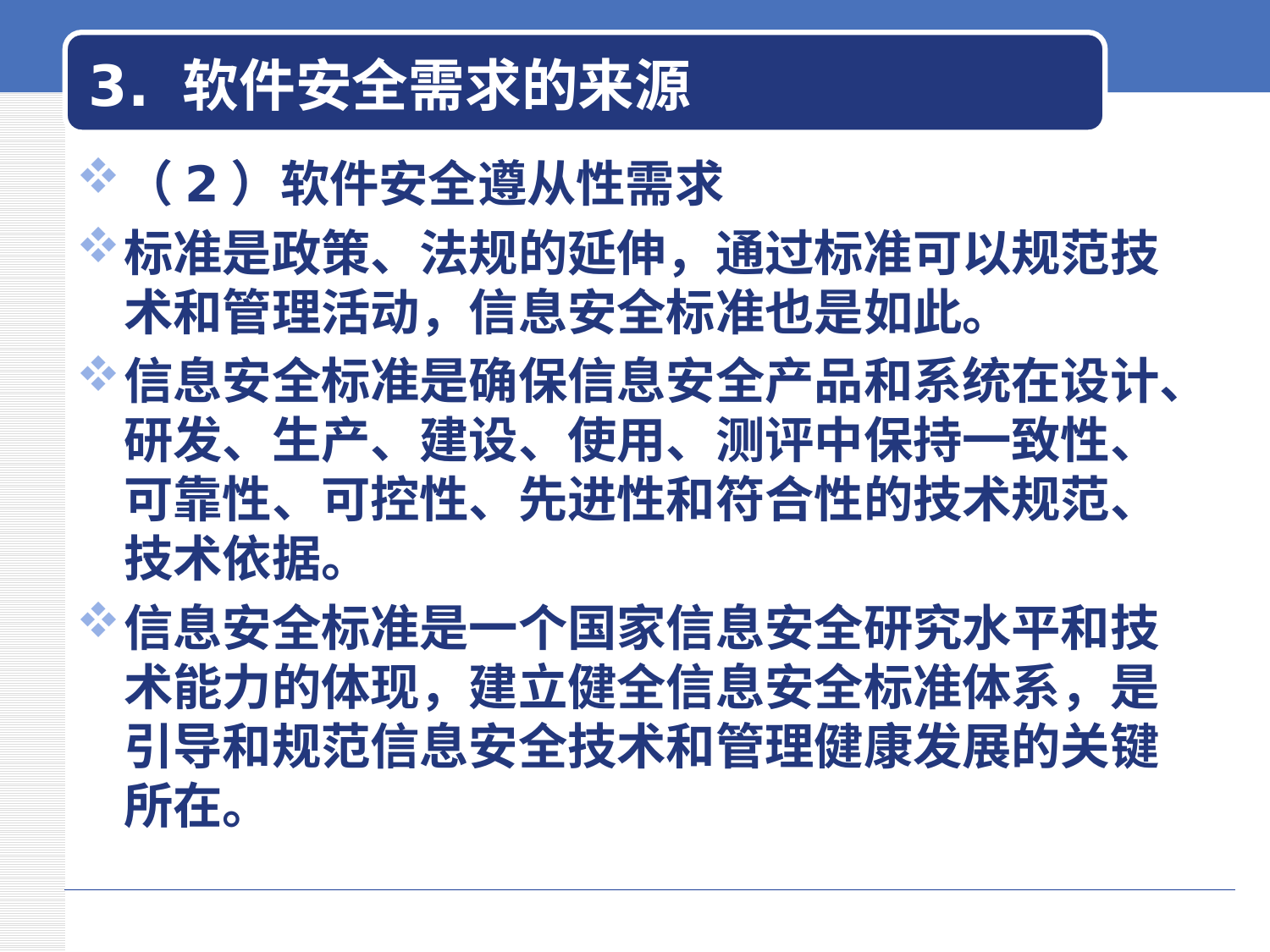

# 3. 软件安全需求的来源
（2）软件安全遵从性需求
标准是政策、法规的延伸，通过标准可以规范技术和管理活动，信息安全标准也是如此。
信息安全标准是确保信息安全产品和系统在设计、研发、生产、建设、使用、测评中保持一致性、可靠性、可控性、先进性和符合性的技术规范、技术依据。
信息安全标准是一个国家信息安全研究水平和技术能力的体现，建立健全信息安全标准体系，是引导和规范信息安全技术和管理健康发展的关键所在。